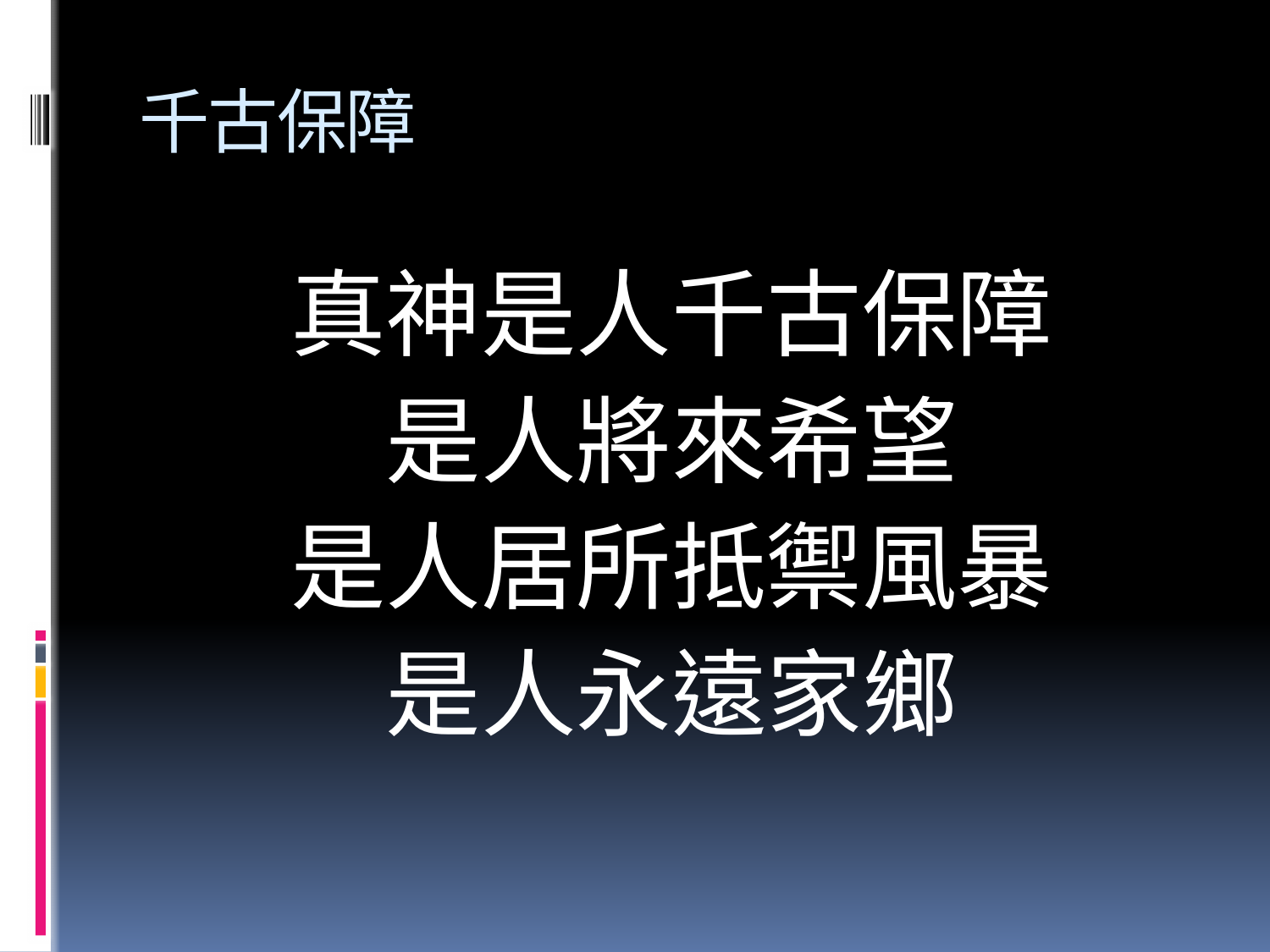

# 千古保障
真神是人千古保障
是人將來希望
是人居所抵禦風暴
是人永遠家鄉